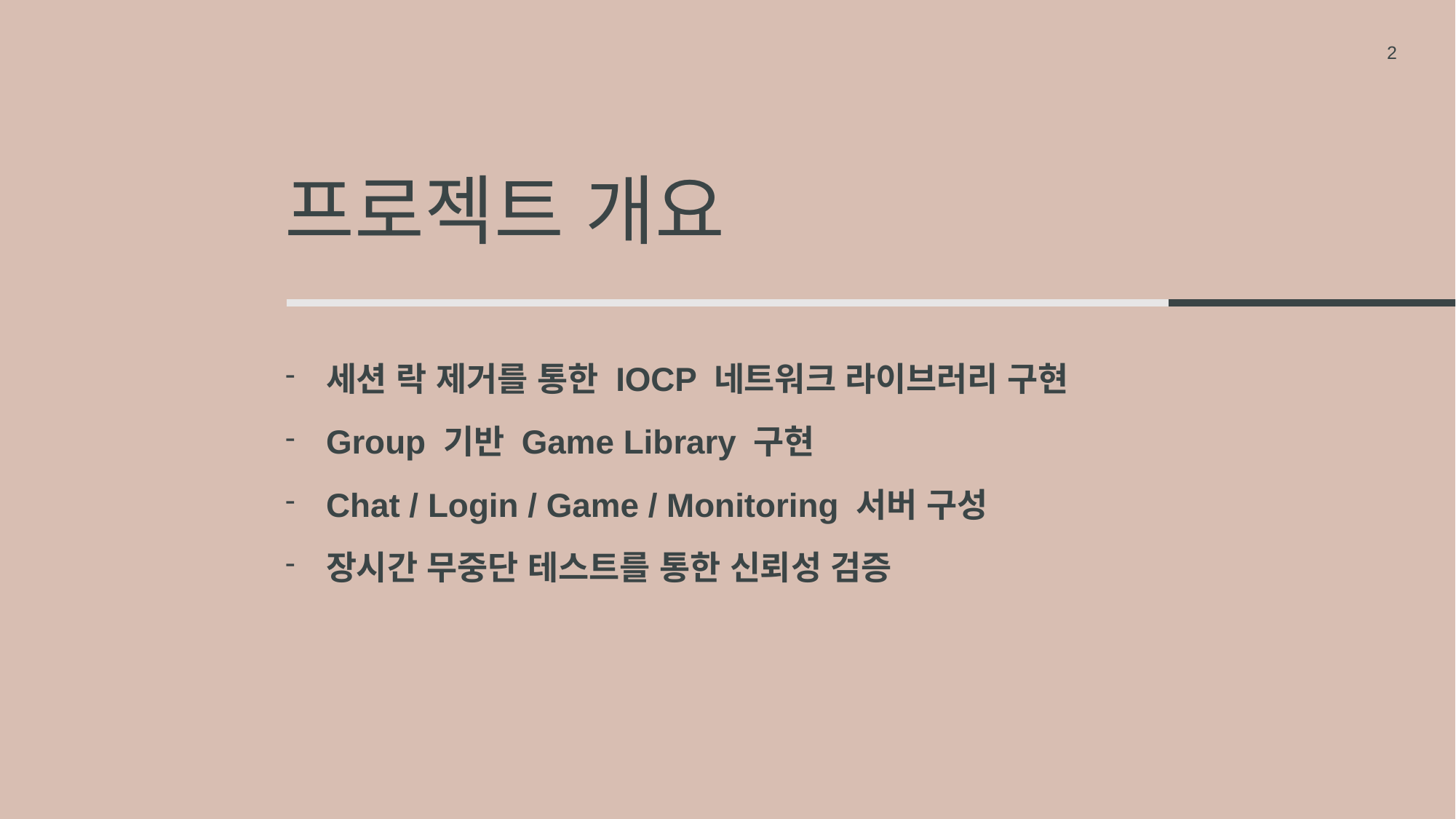

2
# 프로젝트 개요
세션 락 제거를 통한 IOCP 네트워크 라이브러리 구현
Group 기반 Game Library 구현
Chat / Login / Game / Monitoring 서버 구성
장시간 무중단 테스트를 통한 신뢰성 검증